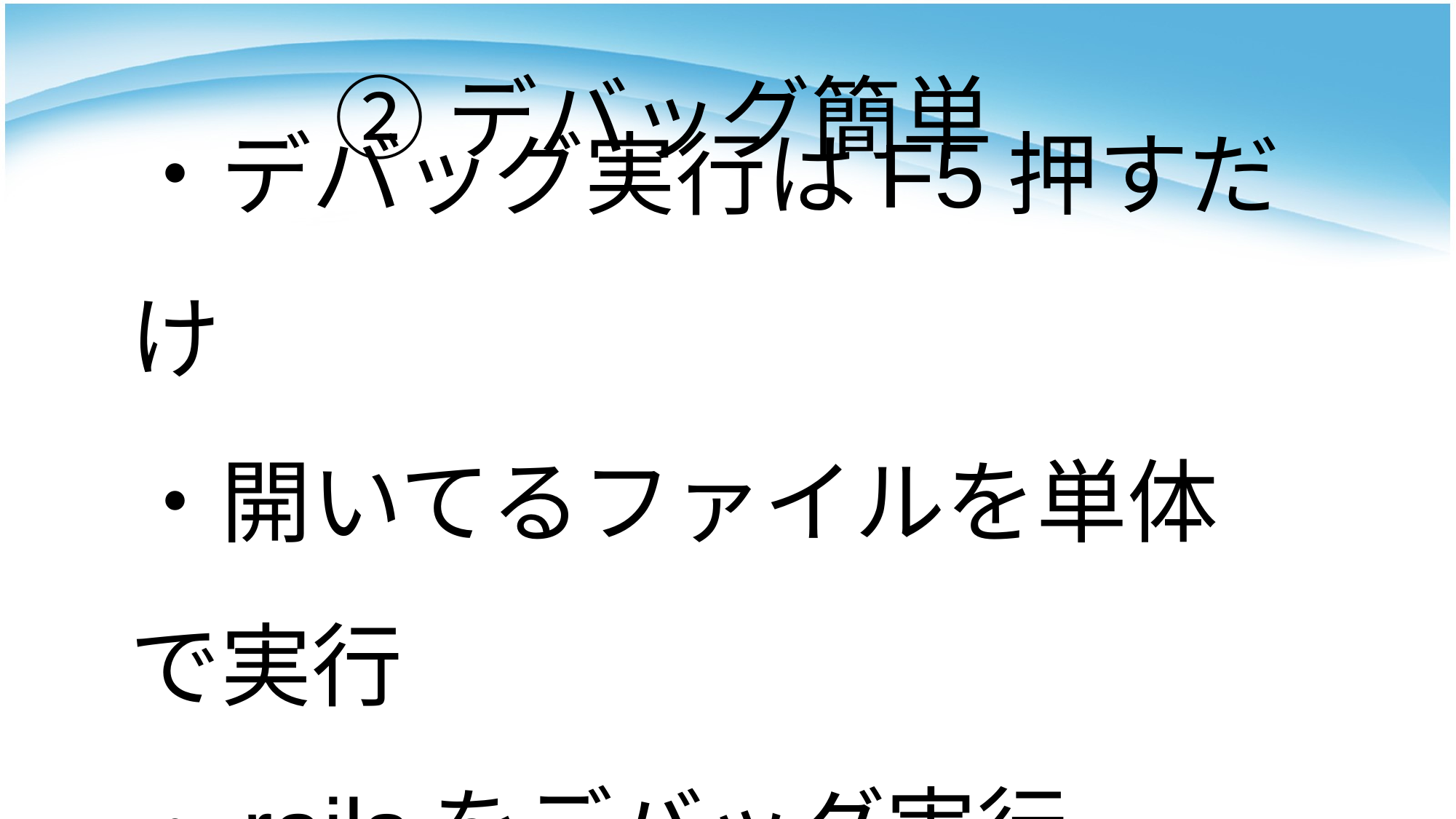

②デバッグ簡単
# ・デバッグ実行はF5押すだけ ・開いてるファイルを単体で実行 ・railsをデバッグ実行